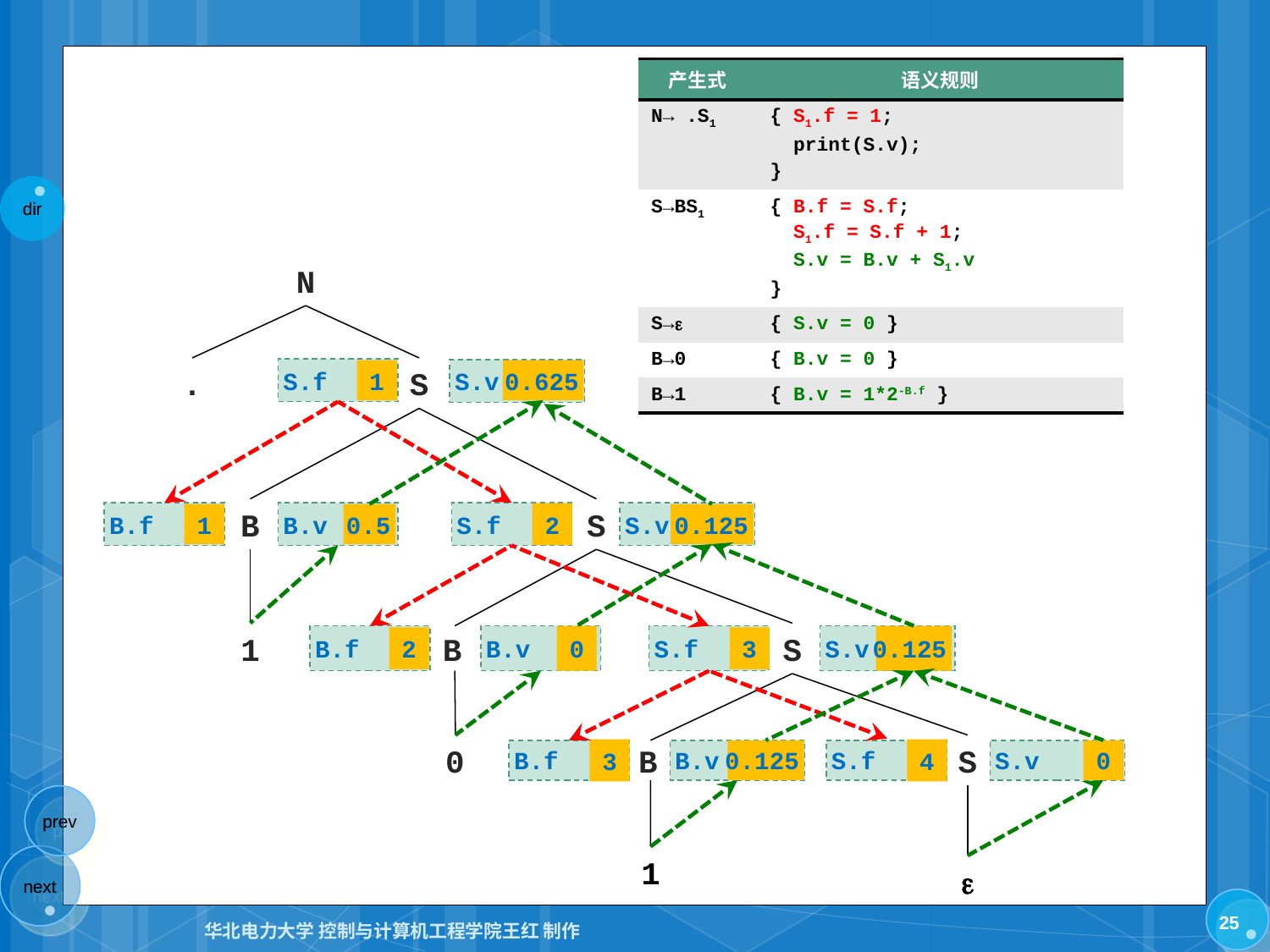

#
| 产生式 | 语义规则 |
| --- | --- |
| N→ .S1 | { S1.f = 1; print(S.v); } |
| S→BS1 | { B.f = S.f; S1.f = S.f + 1; S.v = B.v + S1.v } |
| S→ε | { S.v = 0 } |
| B→0 | { B.v = 0 } |
| B→1 | { B.v = 1\*2-B.f } |
N
.
S
S.f
S.v
1
0.625
B
S
B.f
B.v
S.f
2
S.v
1
0.5
0.125
1
B.f
2
B
B.v
0
S.f
S
S.v
0.125
3
0
B.f
3
B
B.v
0.125
S.f
4
S
S.v
0
1
ε
25
华北电力大学 控制与计算机工程学院王红 制作